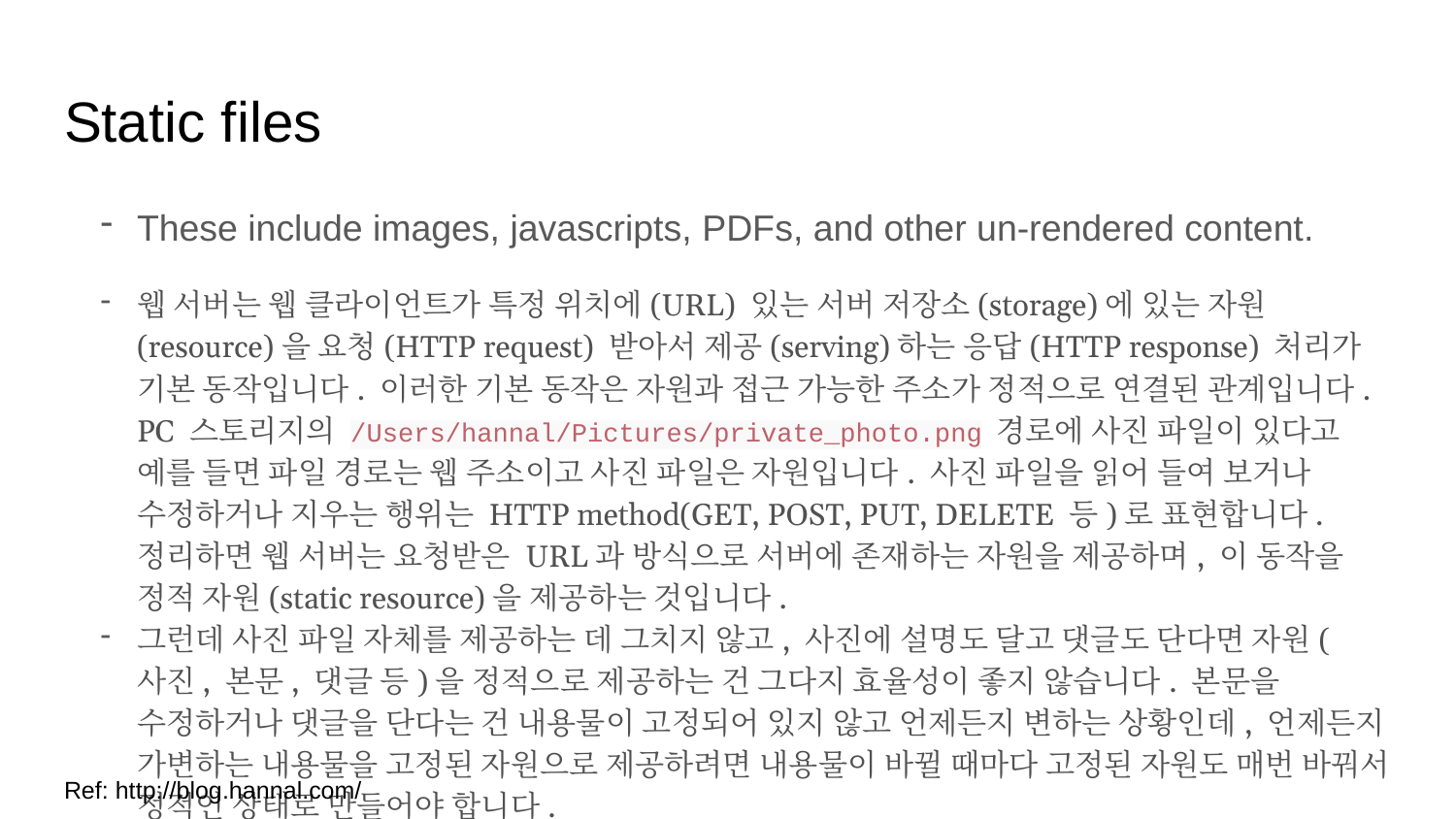

# Static files
These include images, javascripts, PDFs, and other un-rendered content.
웹 서버는 웹 클라이언트가 특정 위치에(URL) 있는 서버 저장소(storage)에 있는 자원(resource)을 요청(HTTP request) 받아서 제공(serving)하는 응답(HTTP response) 처리가 기본 동작입니다. 이러한 기본 동작은 자원과 접근 가능한 주소가 정적으로 연결된 관계입니다. PC 스토리지의 /Users/hannal/Pictures/private_photo.png 경로에 사진 파일이 있다고 예를 들면 파일 경로는 웹 주소이고 사진 파일은 자원입니다. 사진 파일을 읽어 들여 보거나 수정하거나 지우는 행위는 HTTP method(GET, POST, PUT, DELETE 등)로 표현합니다. 정리하면 웹 서버는 요청받은 URL과 방식으로 서버에 존재하는 자원을 제공하며, 이 동작을 정적 자원(static resource)을 제공하는 것입니다.
그런데 사진 파일 자체를 제공하는 데 그치지 않고, 사진에 설명도 달고 댓글도 단다면 자원(사진, 본문, 댓글 등)을 정적으로 제공하는 건 그다지 효율성이 좋지 않습니다. 본문을 수정하거나 댓글을 단다는 건 내용물이 고정되어 있지 않고 언제든지 변하는 상황인데, 언제든지 가변하는 내용물을 고정된 자원으로 제공하려면 내용물이 바뀔 때마다 고정된 자원도 매번 바꿔서 정적인 상태로 만들어야 합니다.
Ref: http://blog.hannal.com/